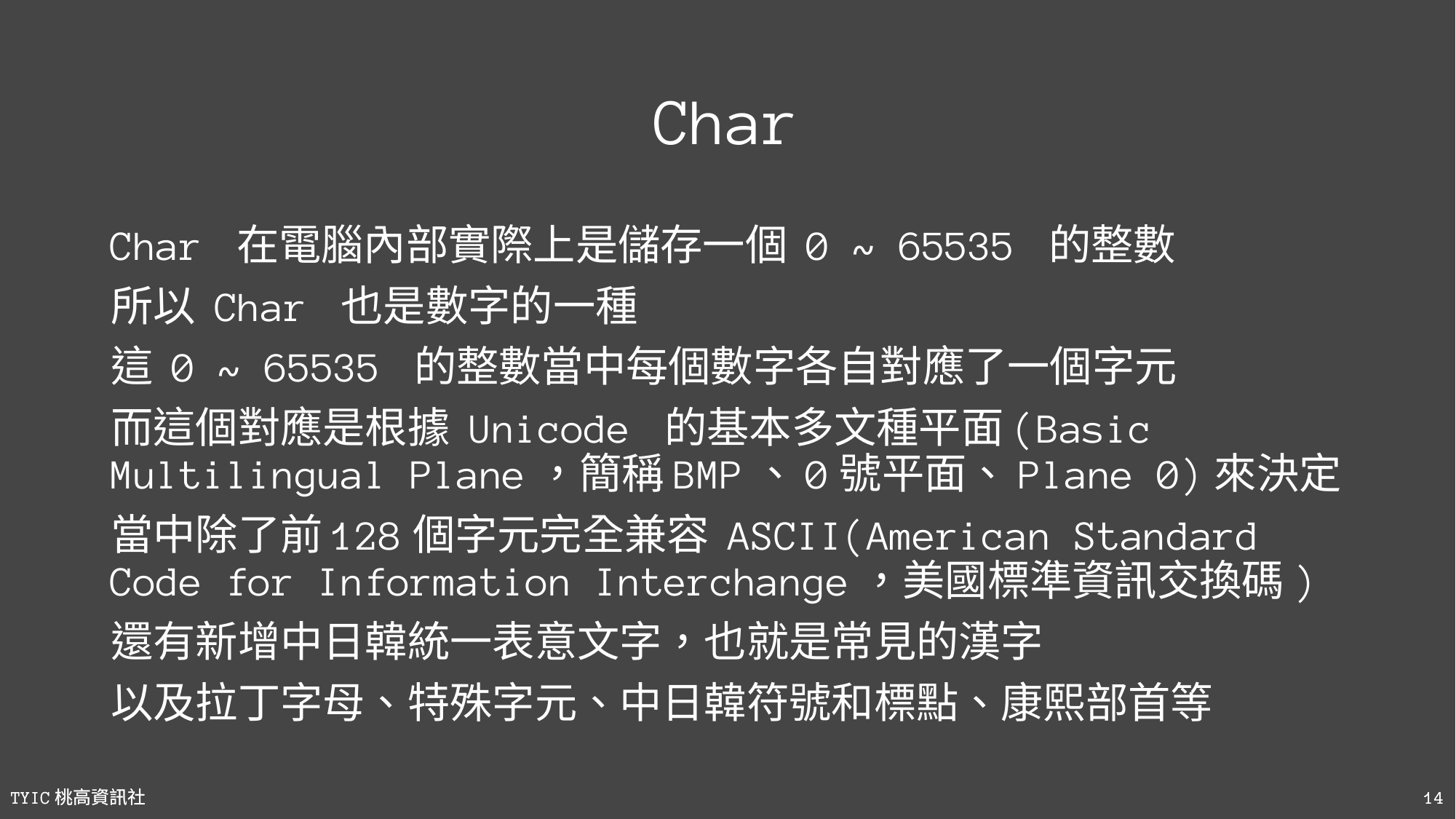

# Char
Char 在電腦內部實際上是儲存一個 0 ~ 65535 的整數
所以 Char 也是數字的一種
這 0 ~ 65535 的整數當中每個數字各自對應了一個字元
而這個對應是根據 Unicode 的基本多文種平面(Basic Multilingual Plane，簡稱BMP、0號平面、Plane 0)來決定
當中除了前128個字元完全兼容 ASCII(American Standard Code for Information Interchange，美國標準資訊交換碼)
還有新增中日韓統一表意文字，也就是常見的漢字
以及拉丁字母、特殊字元、中日韓符號和標點、康熙部首等